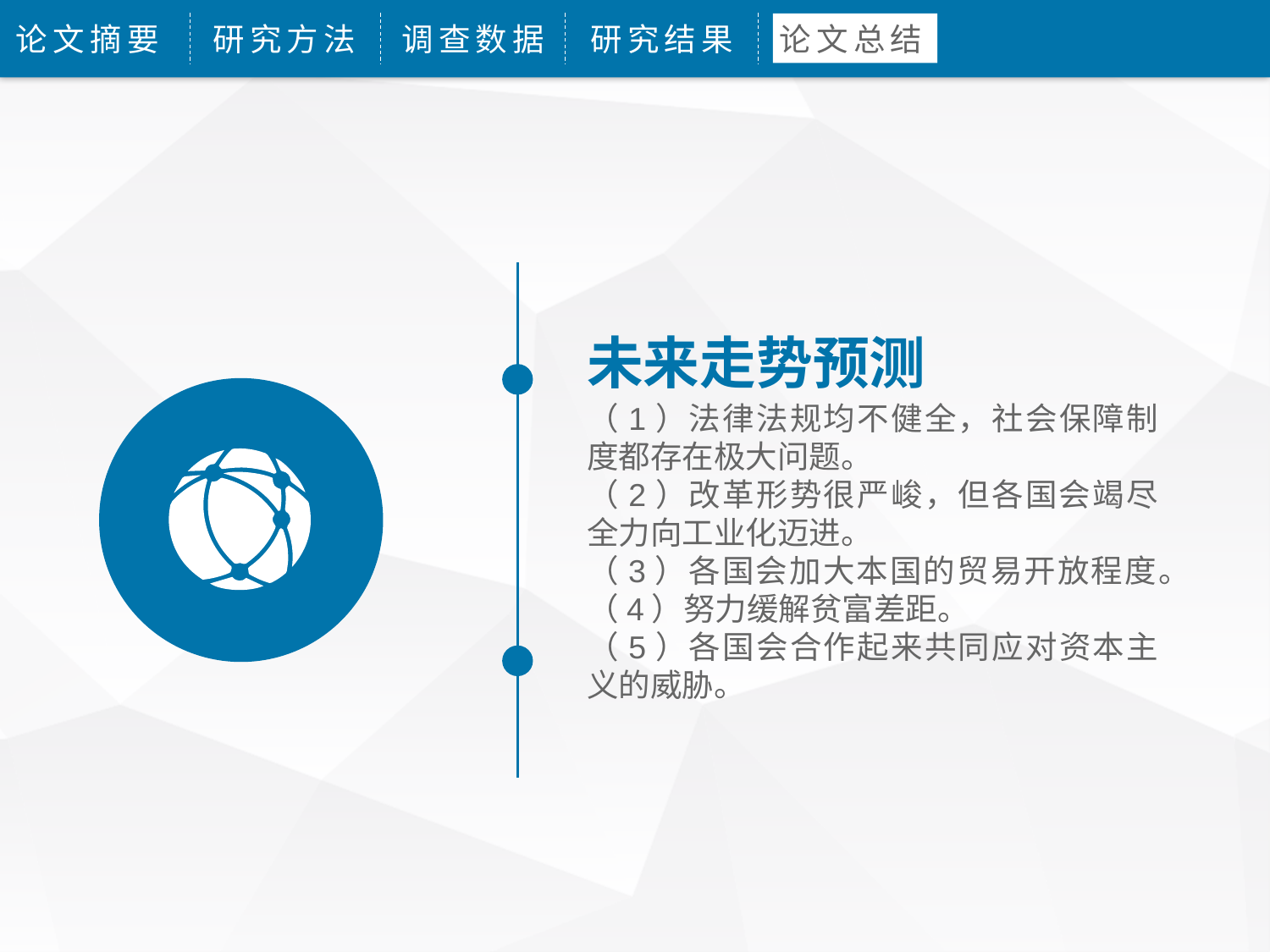

论文摘要
研究方法
调查数据
研究结果
论文总结

未来走势预测

（1）法律法规均不健全，社会保障制度都存在极大问题。
（2）改革形势很严峻，但各国会竭尽全力向工业化迈进。
（3）各国会加大本国的贸易开放程度。
（4）努力缓解贫富差距。
（5）各国会合作起来共同应对资本主义的威胁。